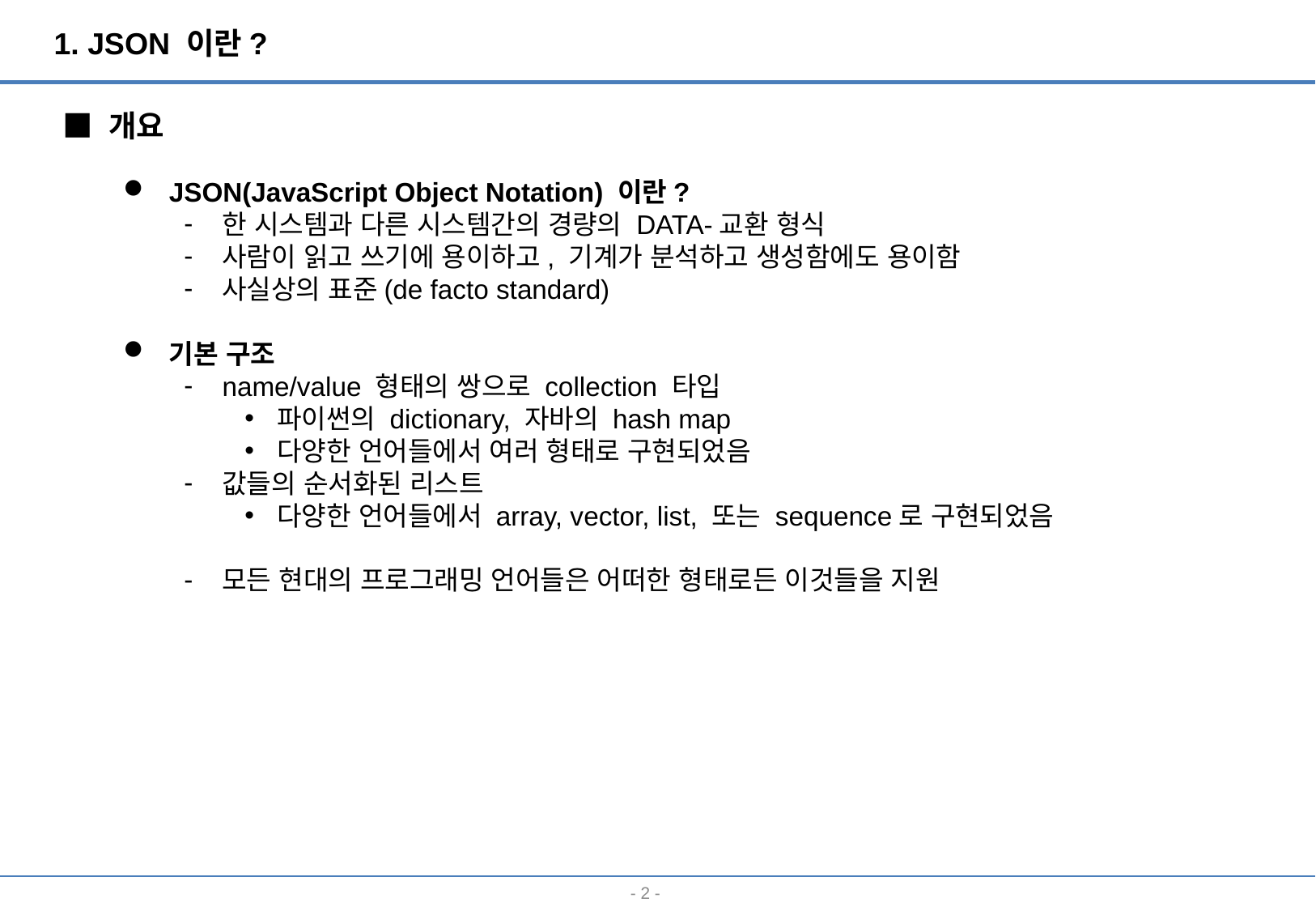

1. JSON 이란?
■ 개요

JSON(JavaScript Object Notation) 이란?
한 시스템과 다른 시스템간의 경량의 DATA-교환 형식
사람이 읽고 쓰기에 용이하고, 기계가 분석하고 생성함에도 용이함
사실상의 표준(de facto standard)

기본 구조
name/value 형태의 쌍으로 collection 타입
파이썬의 dictionary, 자바의 hash map
다양한 언어들에서 여러 형태로 구현되었음
값들의 순서화된 리스트
다양한 언어들에서 array, vector, list, 또는 sequence로 구현되었음

모든 현대의 프로그래밍 언어들은 어떠한 형태로든 이것들을 지원

- 2 -